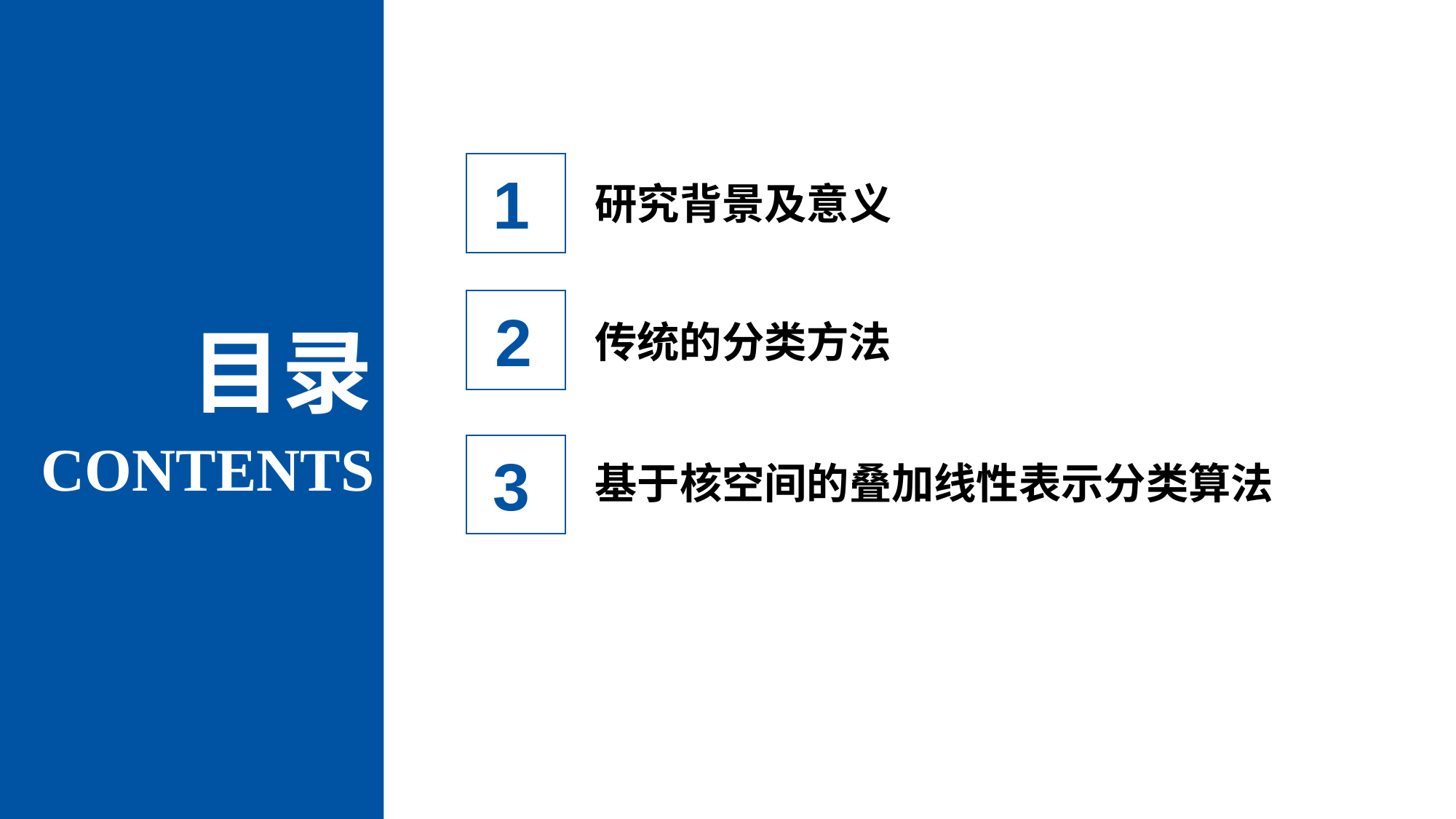

1
研究背景及意义

2
传统的分类方法
目录
CONTENTS

3
基于核空间的叠加线性表示分类算法